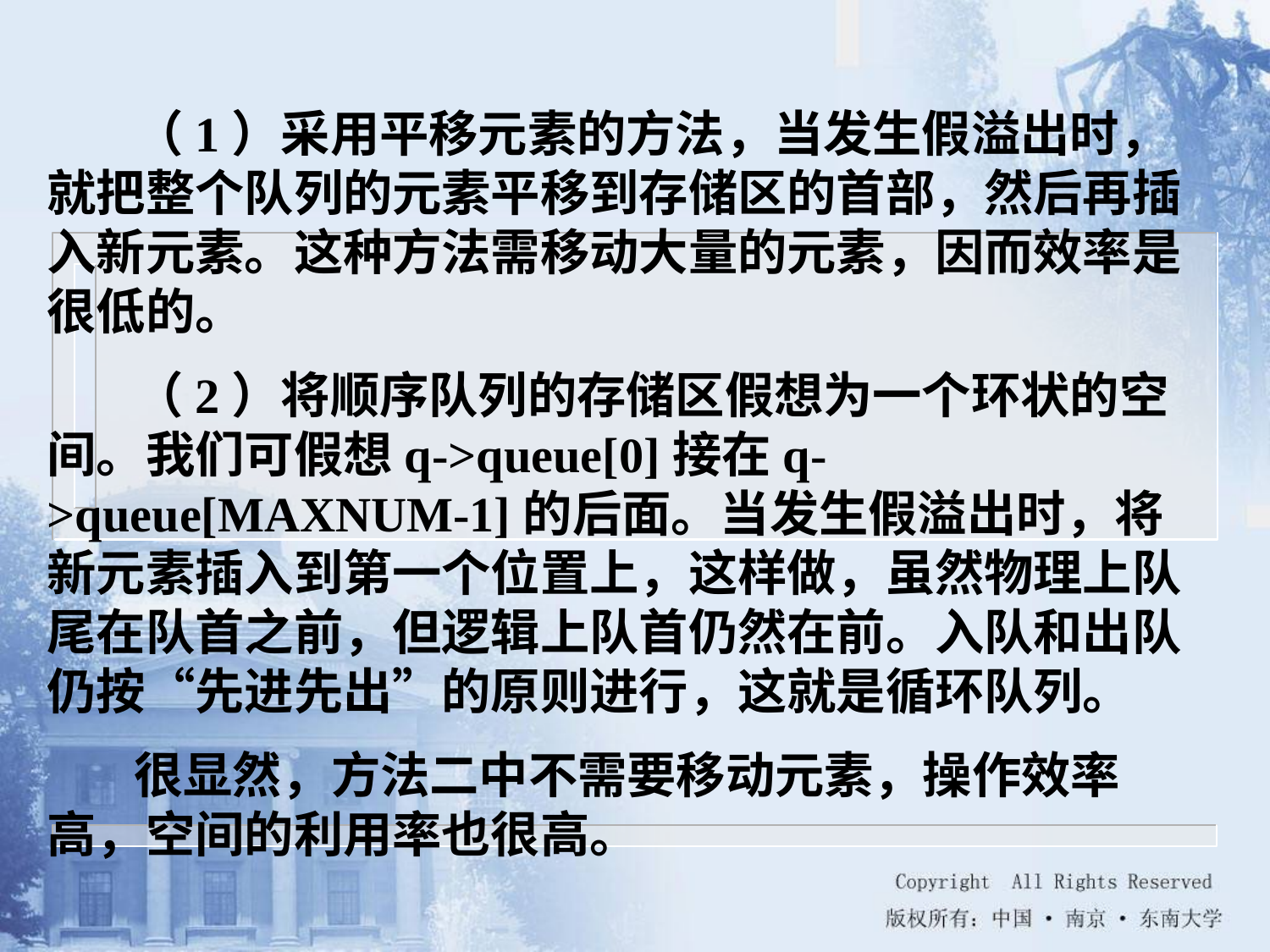

（1）采用平移元素的方法，当发生假溢出时，就把整个队列的元素平移到存储区的首部，然后再插入新元素。这种方法需移动大量的元素，因而效率是很低的。
（2）将顺序队列的存储区假想为一个环状的空间。我们可假想q->queue[0]接在q->queue[MAXNUM-1]的后面。当发生假溢出时，将新元素插入到第一个位置上，这样做，虽然物理上队尾在队首之前，但逻辑上队首仍然在前。入队和出队仍按“先进先出”的原则进行，这就是循环队列。
很显然，方法二中不需要移动元素，操作效率高，空间的利用率也很高。